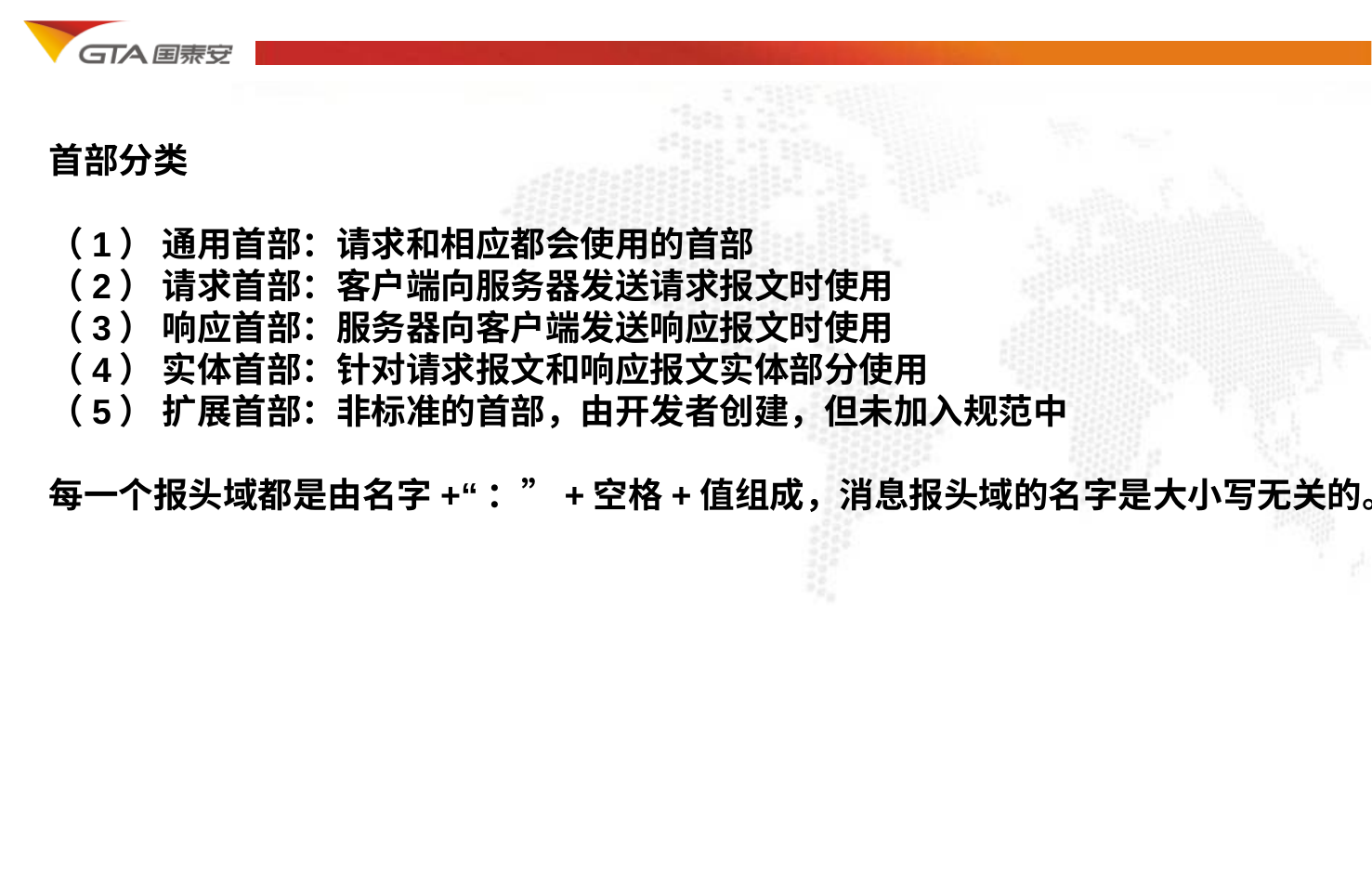

首部分类

（1） 通用首部：请求和相应都会使用的首部
（2） 请求首部：客户端向服务器发送请求报文时使用
（3） 响应首部：服务器向客户端发送响应报文时使用
（4） 实体首部：针对请求报文和响应报文实体部分使用
（5） 扩展首部：非标准的首部，由开发者创建，但未加入规范中

每一个报头域都是由名字+“：”+空格+值组成，消息报头域的名字是大小写无关的。